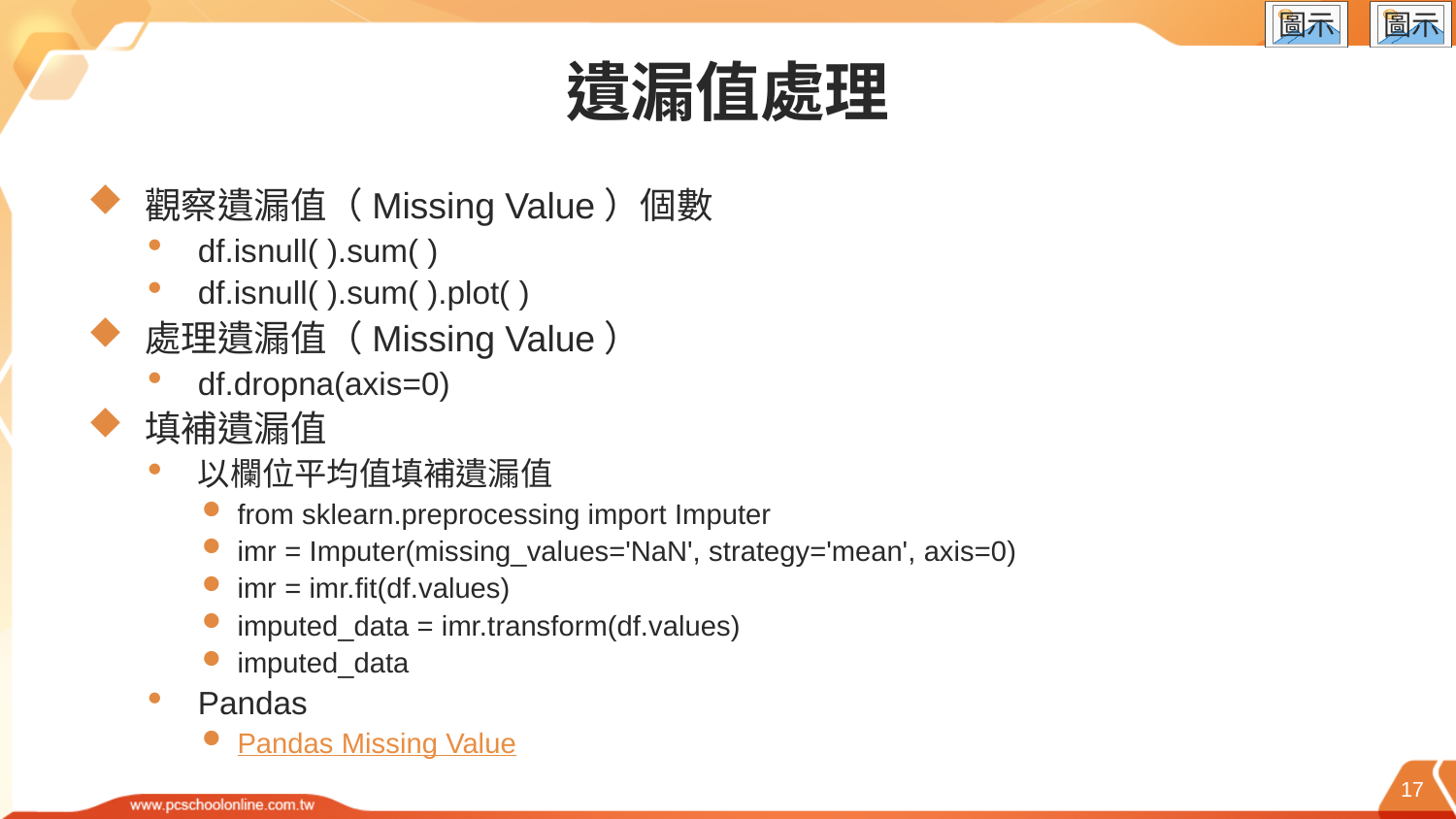

# 遺漏值處理
觀察遺漏值（Missing Value）個數
df.isnull( ).sum( )
df.isnull( ).sum( ).plot( )
處理遺漏值（Missing Value）
df.dropna(axis=0)
填補遺漏值
以欄位平均值填補遺漏值
from sklearn.preprocessing import Imputer
imr = Imputer(missing_values='NaN', strategy='mean', axis=0)
imr = imr.fit(df.values)
imputed_data = imr.transform(df.values)
imputed_data
Pandas
Pandas Missing Value
17